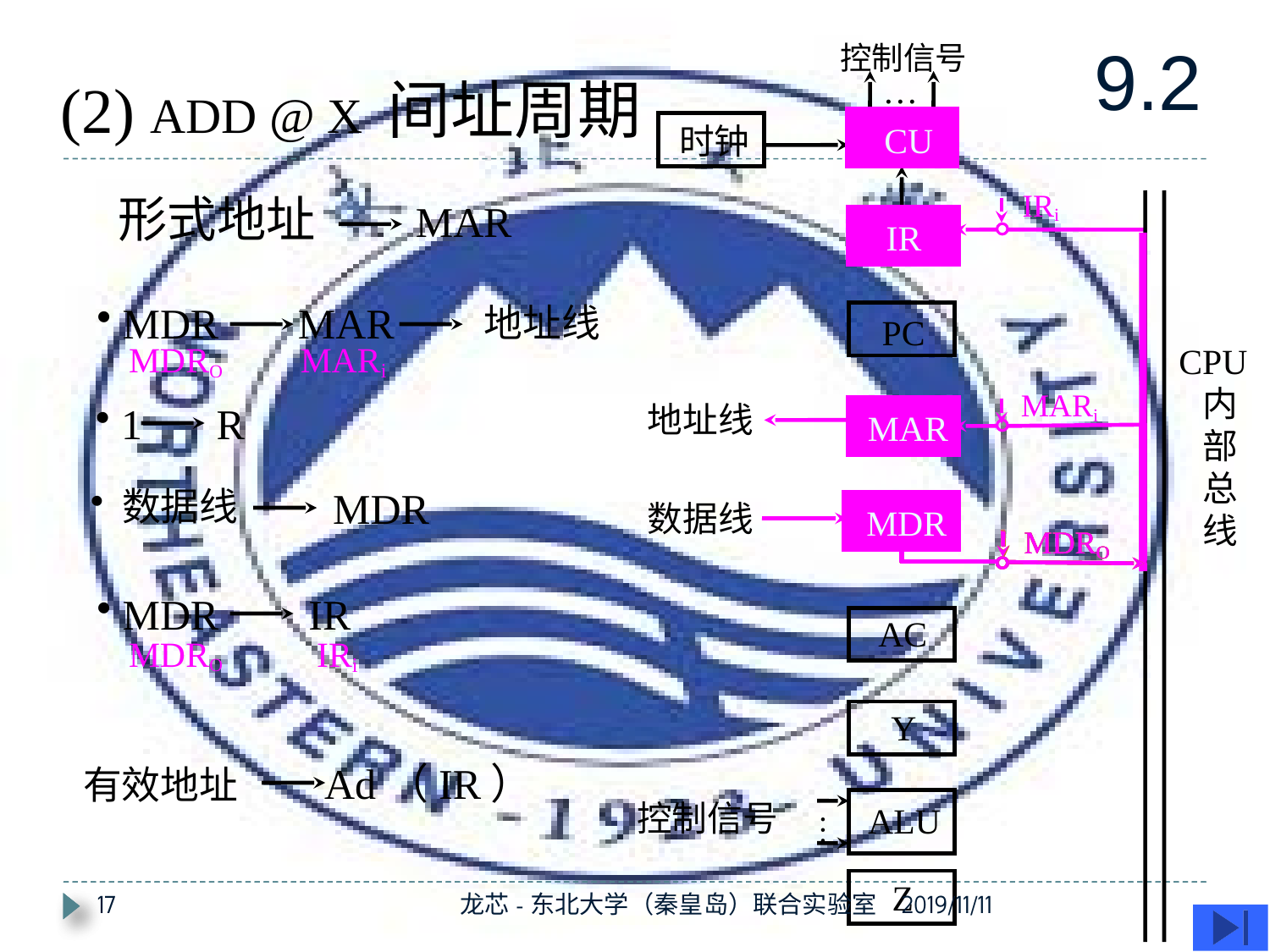

9.2
控制信号
…

CU

IR

PC
CPU
  内
  部
  总
  线

MAR

MDR
AC

Y

控制信号

ALU

…

Z

时钟
(2) ADD @ X 间址周期

CU
IRi

IRi
形式地址        MAR

IR

 MDR
MAR
地址线
地址线

MDRO
MDRO

 MARi
MARi

 1       R

MAR

 数据线
数据线
MDR

MDR

MDR

MDR

MDRO

MDRO
MDRO

MDRO

MDRO

 MDR
IR

有效地址        Ad（IR）

17
龙芯-东北大学（秦皇岛）联合实验室
2019/11/11